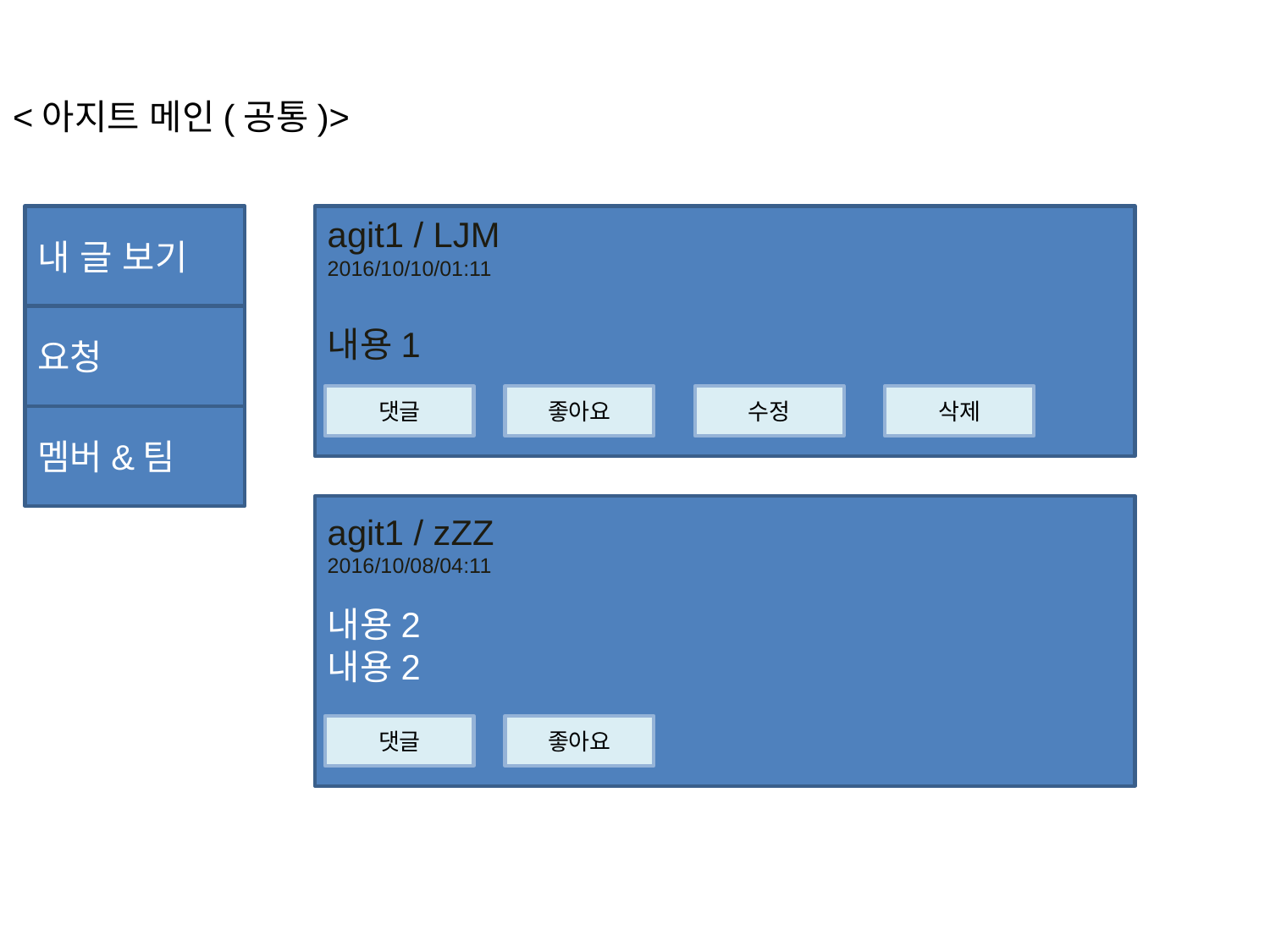

<아지트 메인(공통)>
내 글 보기
agit1 / LJM
2016/10/10/01:11

내용1

요청
댓글
좋아요
수정
삭제
멤버&팀
agit1 / zZZ
2016/10/08/04:11

내용2
내용2

댓글
좋아요